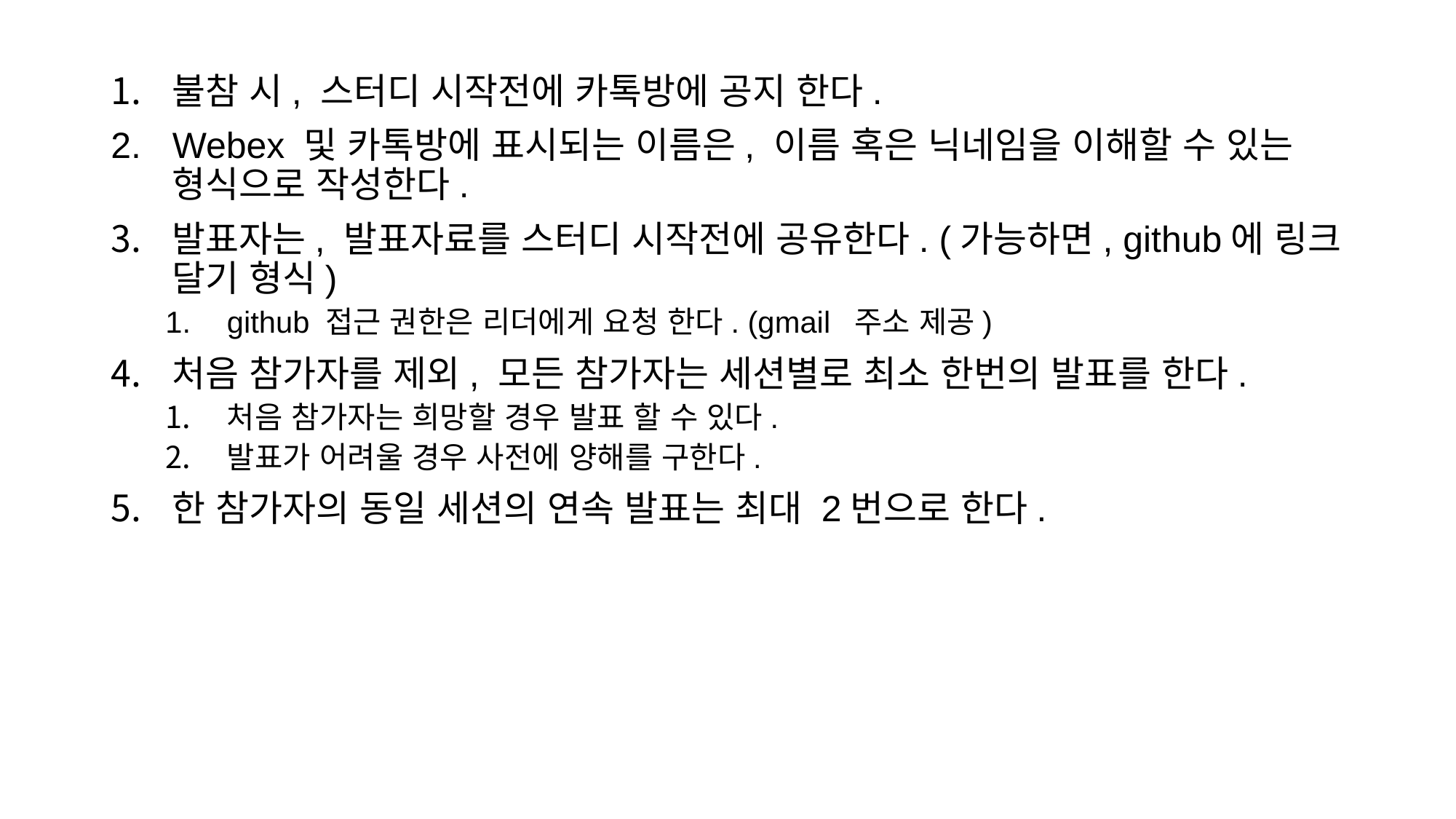

불참 시, 스터디 시작전에 카톡방에 공지 한다.
Webex 및 카톡방에 표시되는 이름은, 이름 혹은 닉네임을 이해할 수 있는 형식으로 작성한다.
발표자는, 발표자료를 스터디 시작전에 공유한다. (가능하면, github에 링크 달기 형식)
github 접근 권한은 리더에게 요청 한다. (gmail  주소 제공)
처음 참가자를 제외, 모든 참가자는 세션별로 최소 한번의 발표를 한다.
처음 참가자는 희망할 경우 발표 할 수 있다.
발표가 어려울 경우 사전에 양해를 구한다.
한 참가자의 동일 세션의 연속 발표는 최대 2번으로 한다.